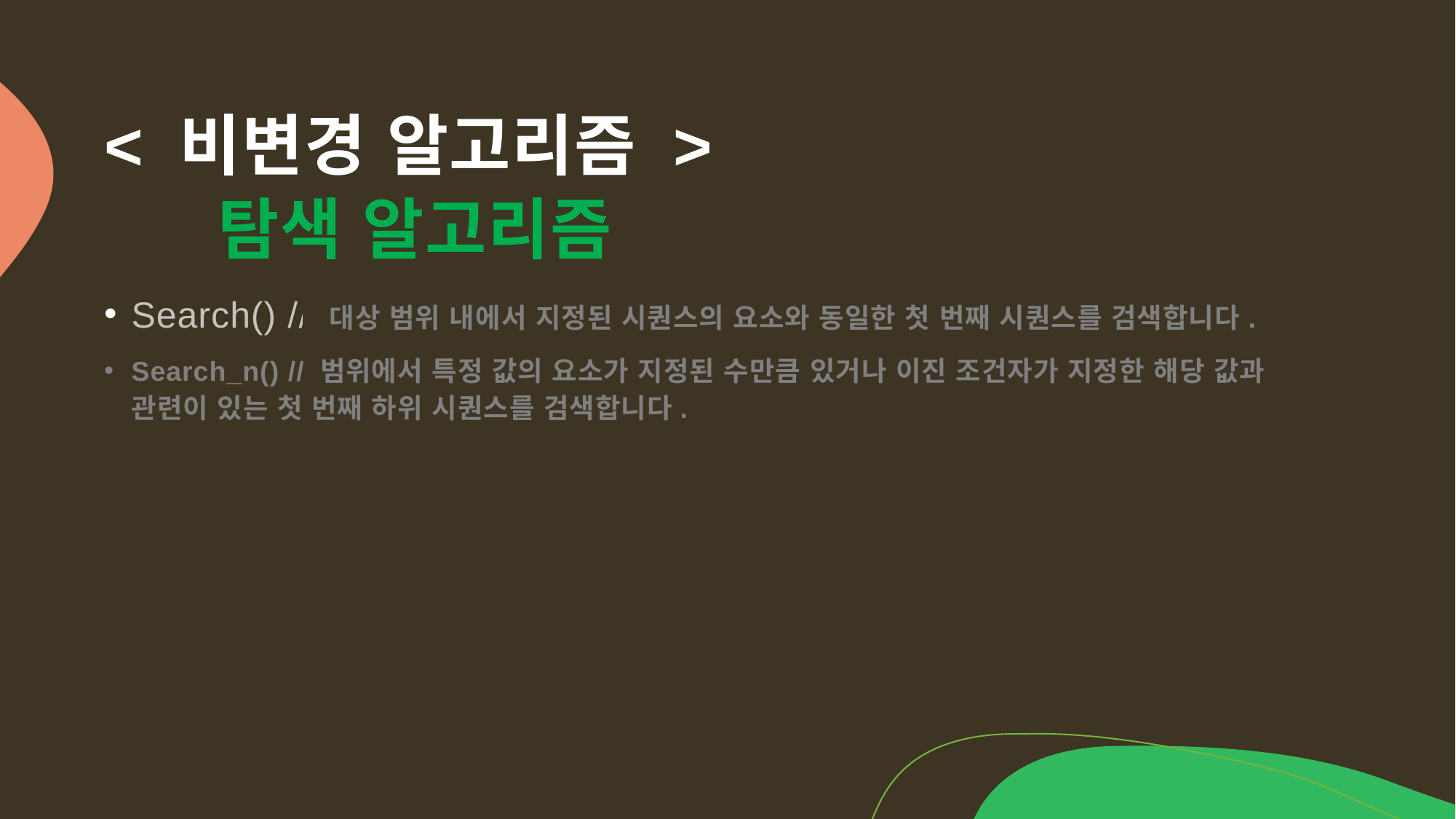

# < 비변경 알고리즘 >      탐색 알고리즘
Search() // 대상 범위 내에서 지정된 시퀀스의 요소와 동일한 첫 번째 시퀀스를 검색합니다.
Search_n() // 범위에서 특정 값의 요소가 지정된 수만큼 있거나 이진 조건자가 지정한 해당 값과 관련이 있는 첫 번째 하위 시퀀스를 검색합니다.